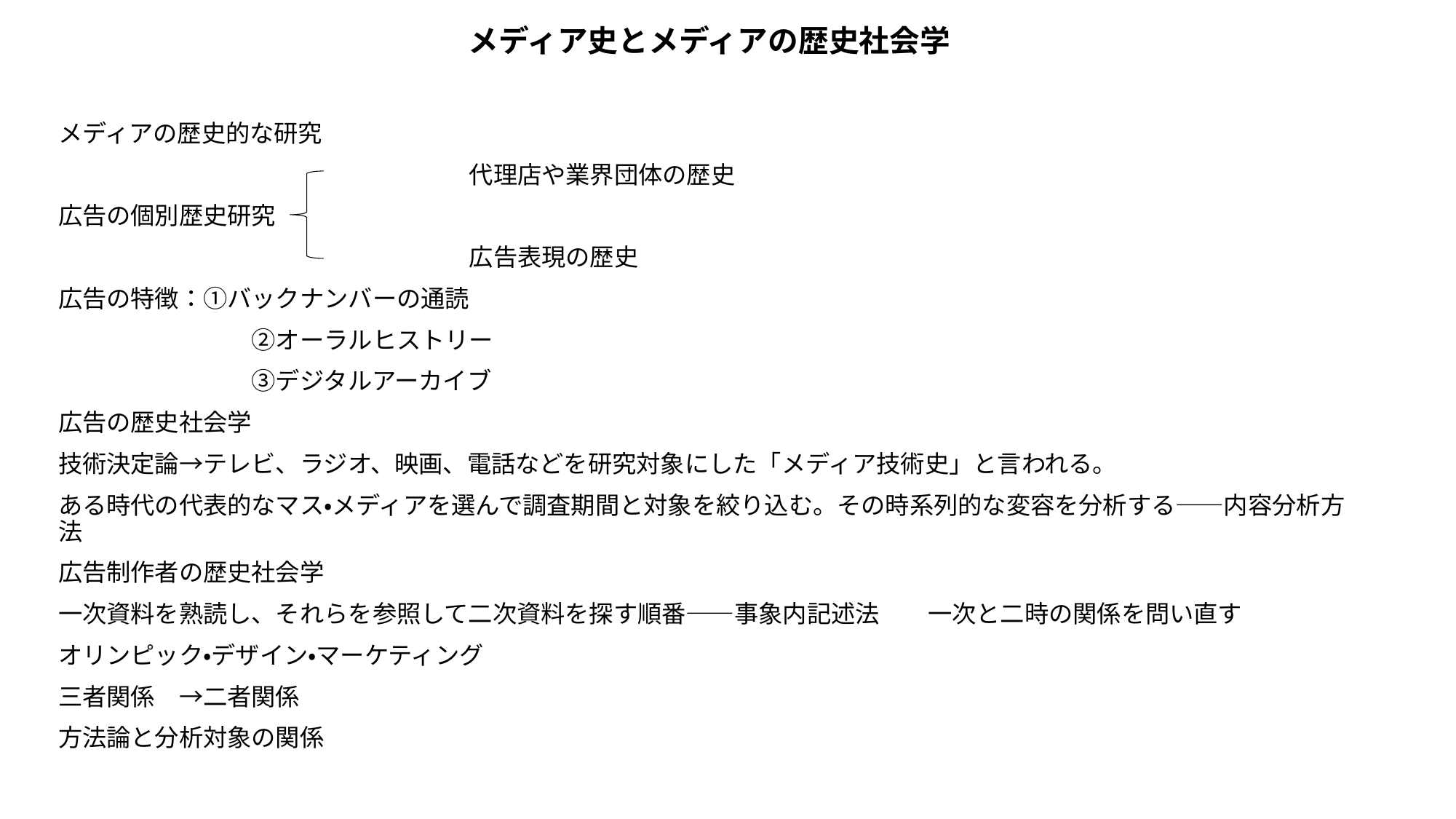

メディア史とメディアの歴史社会学

メディアの歴史的な研究
　　　　　　　　　　　　　　　　　代理店や業界団体の歴史
広告の個別歴史研究
　　　　　　　　　　　　　　　　　広告表現の歴史
広告の特徴：①バックナンバーの通読
　　　　　　　　②オーラルヒストリー
　　　　　　　　③デジタルアーカイブ
広告の歴史社会学
技術決定論→テレビ、ラジオ、映画、電話などを研究対象にした「メディア技術史」と言われる。
ある時代の代表的なマス・メディアを選んで調査期間と対象を絞り込む。その時系列的な変容を分析する――内容分析方法
広告制作者の歴史社会学
一次資料を熟読し、それらを参照して二次資料を探す順番――事象内記述法　　一次と二時の関係を問い直す
オリンピック・デザイン・マーケティング
三者関係　→二者関係
方法論と分析対象の関係